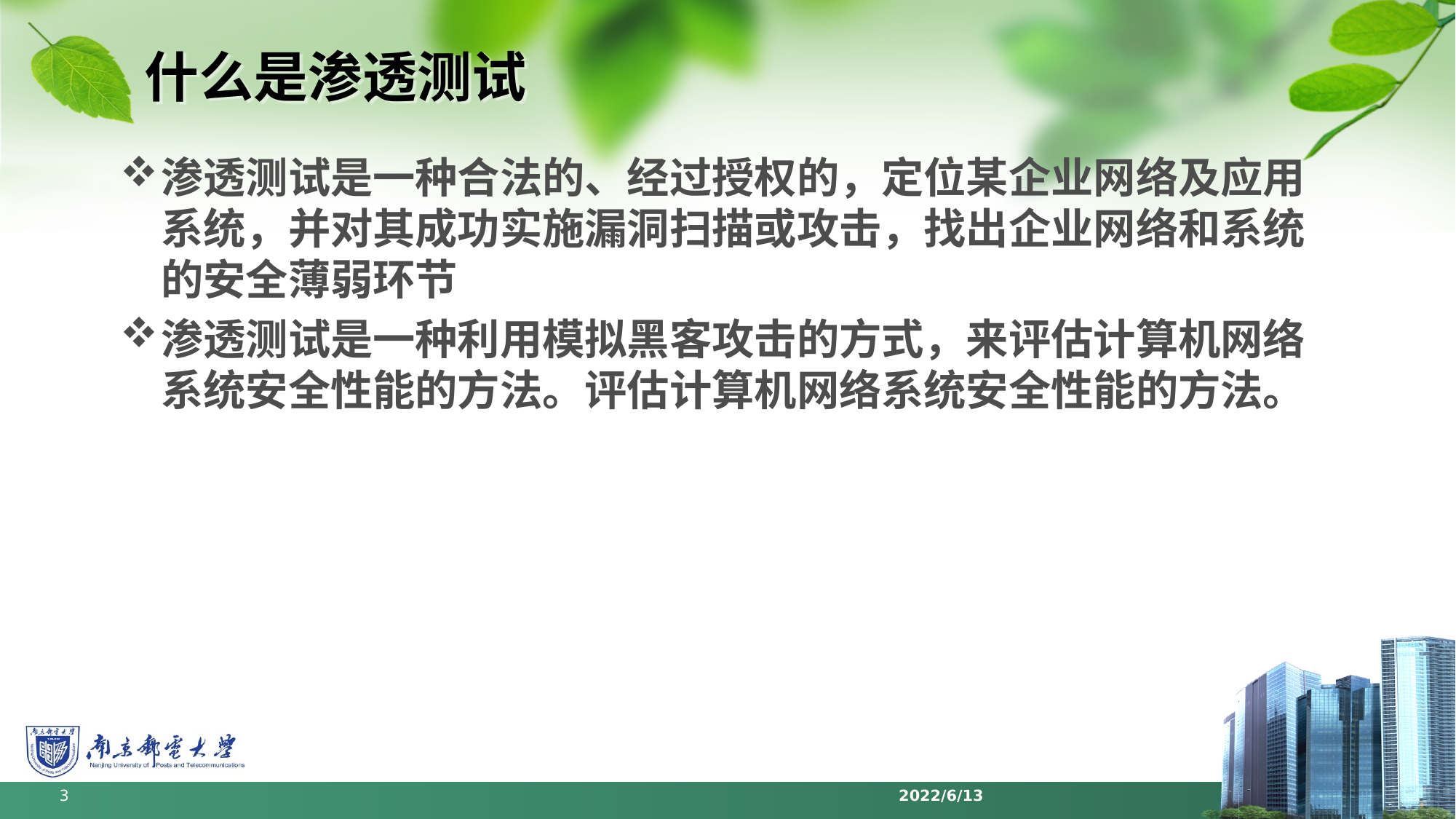

# 什么是渗透测试
渗透测试是一种合法的、经过授权的，定位某企业网络及应用系统，并对其成功实施漏洞扫描或攻击，找出企业网络和系统的安全薄弱环节
渗透测试是一种利用模拟黑客攻击的方式，来评估计算机网络系统安全性能的方法。评估计算机网络系统安全性能的方法。
3
2022/6/13